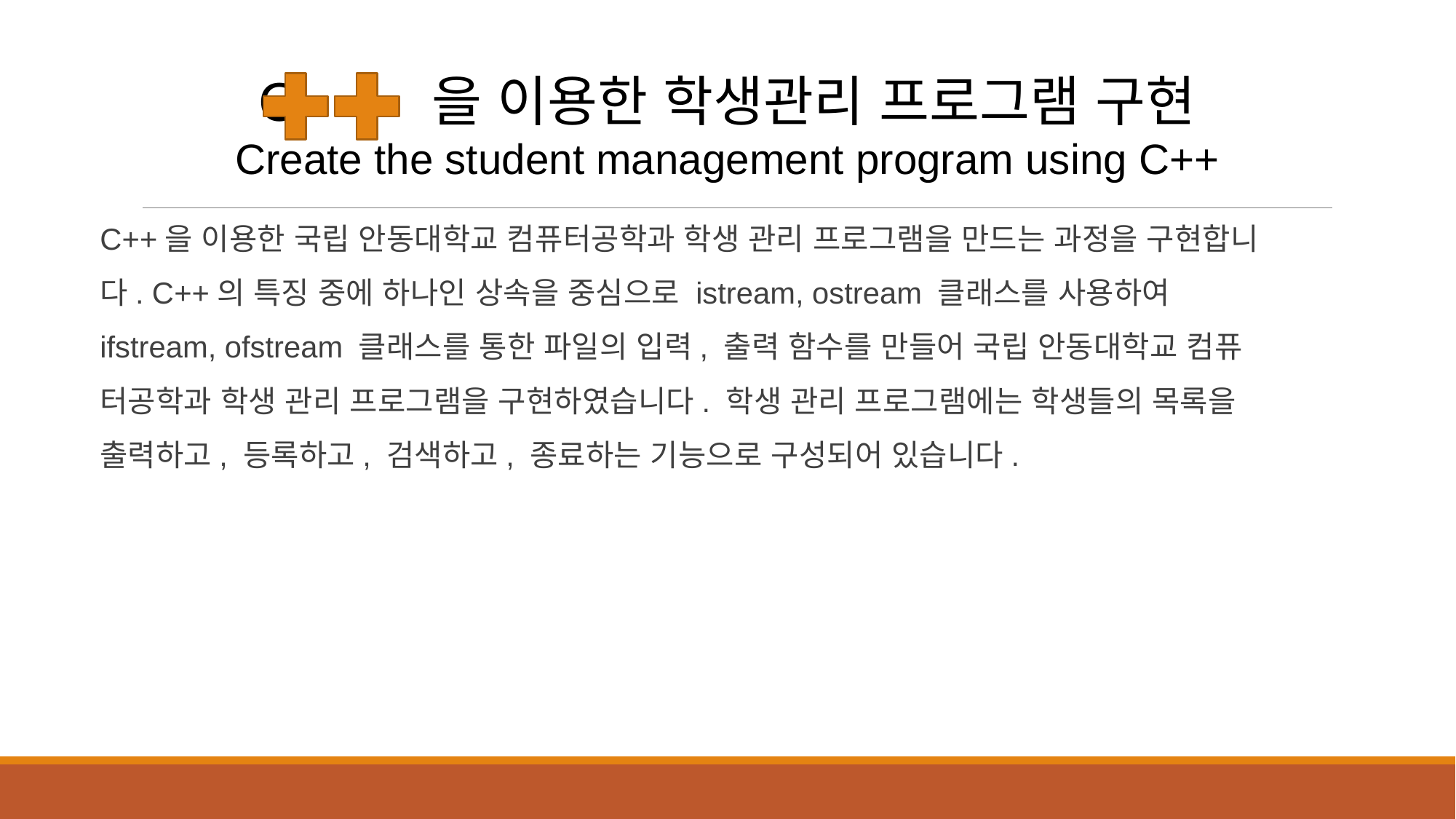

C        을 이용한 학생관리 프로그램 구현
Create the student management program using C++

C++을 이용한 국립 안동대학교 컴퓨터공학과 학생 관리 프로그램을 만드는 과정을 구현합니
다. C++의 특징 중에 하나인 상속을 중심으로 istream, ostream 클래스를 사용하여
ifstream, ofstream 클래스를 통한 파일의 입력, 출력 함수를 만들어 국립 안동대학교 컴퓨
터공학과 학생 관리 프로그램을 구현하였습니다. 학생 관리 프로그램에는 학생들의 목록을
출력하고, 등록하고, 검색하고, 종료하는 기능으로 구성되어 있습니다.